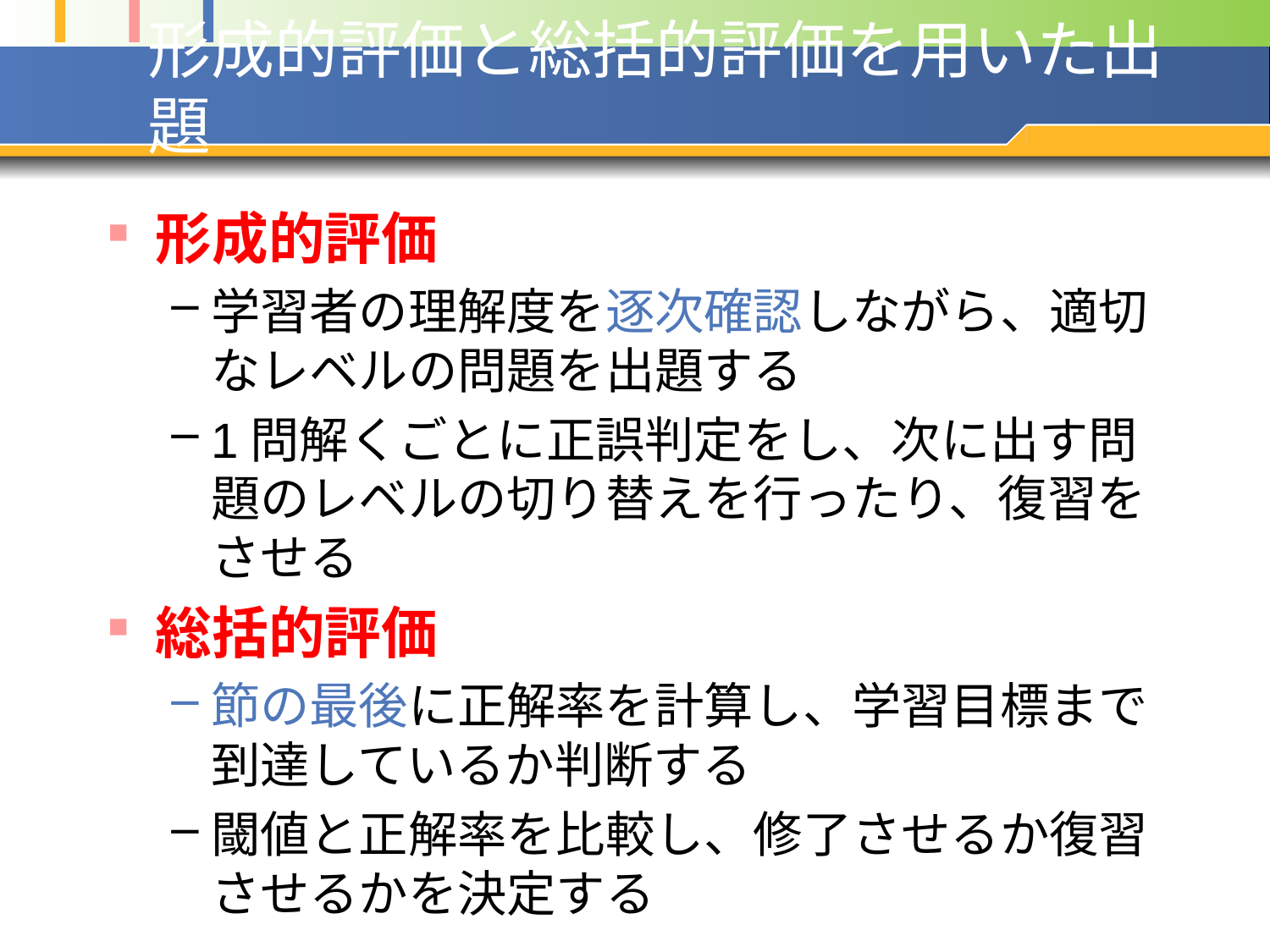

# 形成的評価と総括的評価を用いた出題
形成的評価
学習者の理解度を逐次確認しながら、適切なレベルの問題を出題する
1問解くごとに正誤判定をし、次に出す問題のレベルの切り替えを行ったり、復習をさせる
総括的評価
節の最後に正解率を計算し、学習目標まで到達しているか判断する
閾値と正解率を比較し、修了させるか復習させるかを決定する